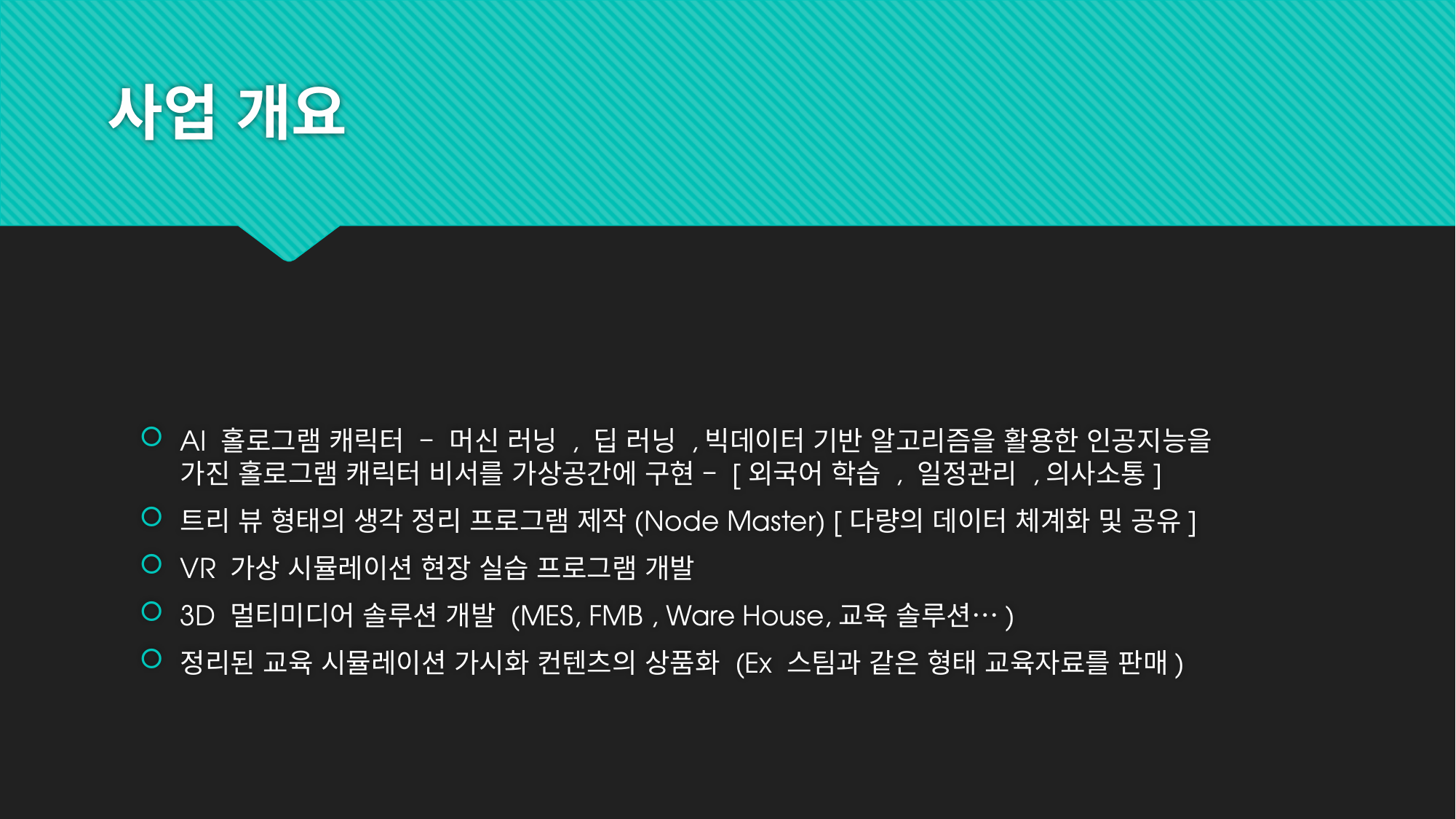

# 사업 개요
AI 홀로그램 캐릭터  –  머신 러닝 , 딥 러닝 ,빅데이터 기반 알고리즘을 활용한 인공지능을 가진 홀로그램 캐릭터 비서를 가상공간에 구현 – [외국어 학습 , 일정관리 ,의사소통]
트리 뷰 형태의 생각 정리 프로그램 제작(Node Master) [다량의 데이터 체계화 및 공유]
VR 가상 시뮬레이션 현장 실습 프로그램 개발
3D 멀티미디어 솔루션 개발 (MES, FMB , Ware House,교육 솔루션…)
정리된 교육 시뮬레이션 가시화 컨텐츠의 상품화 (Ex 스팀과 같은 형태 교육자료를 판매)